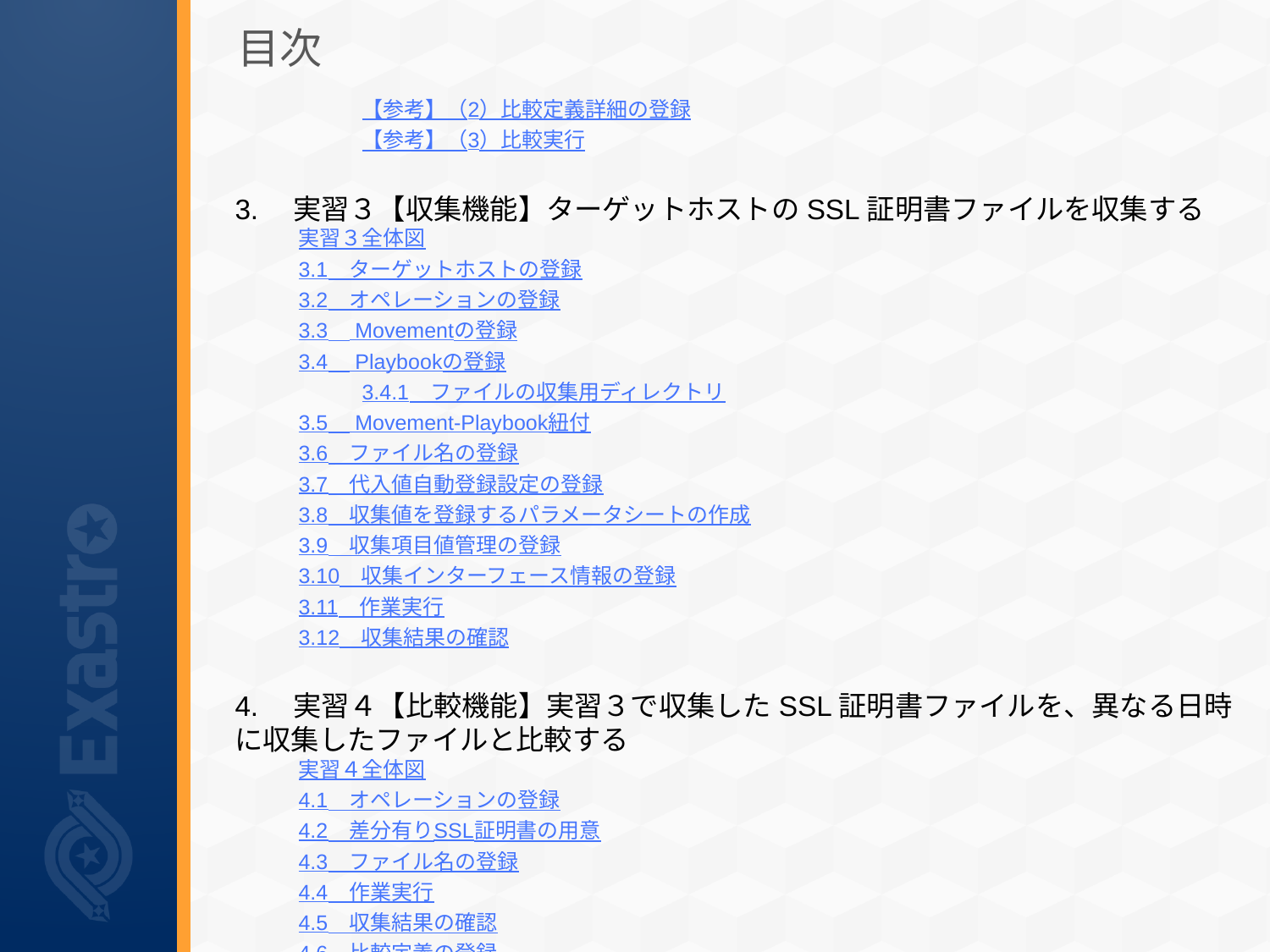

# 目次
【参考】（2）比較定義詳細の登録
【参考】（3）比較実行

3.　実習３【収集機能】ターゲットホストのSSL証明書ファイルを収集する
実習３全体図
3.1　ターゲットホストの登録
3.2　オペレーションの登録
3.3　 Movementの登録
3.4　 Playbookの登録
3.4.1　ファイルの収集用ディレクトリ
3.5　 Movement-Playbook紐付
3.6　ファイル名の登録
3.7　代入値自動登録設定の登録
3.8　収集値を登録するパラメータシートの作成
3.9　収集項目値管理の登録
3.10　収集インターフェース情報の登録
3.11　作業実行
3.12　収集結果の確認

4.　実習４【比較機能】実習３で収集したSSL証明書ファイルを、異なる日時に収集したファイルと比較する
実習４全体図
4.1　オペレーションの登録
4.2　差分有りSSL証明書の用意
4.3　ファイル名の登録
4.4　作業実行
4.5　収集結果の確認
4.6　比較定義の登録
4.7　比較実行